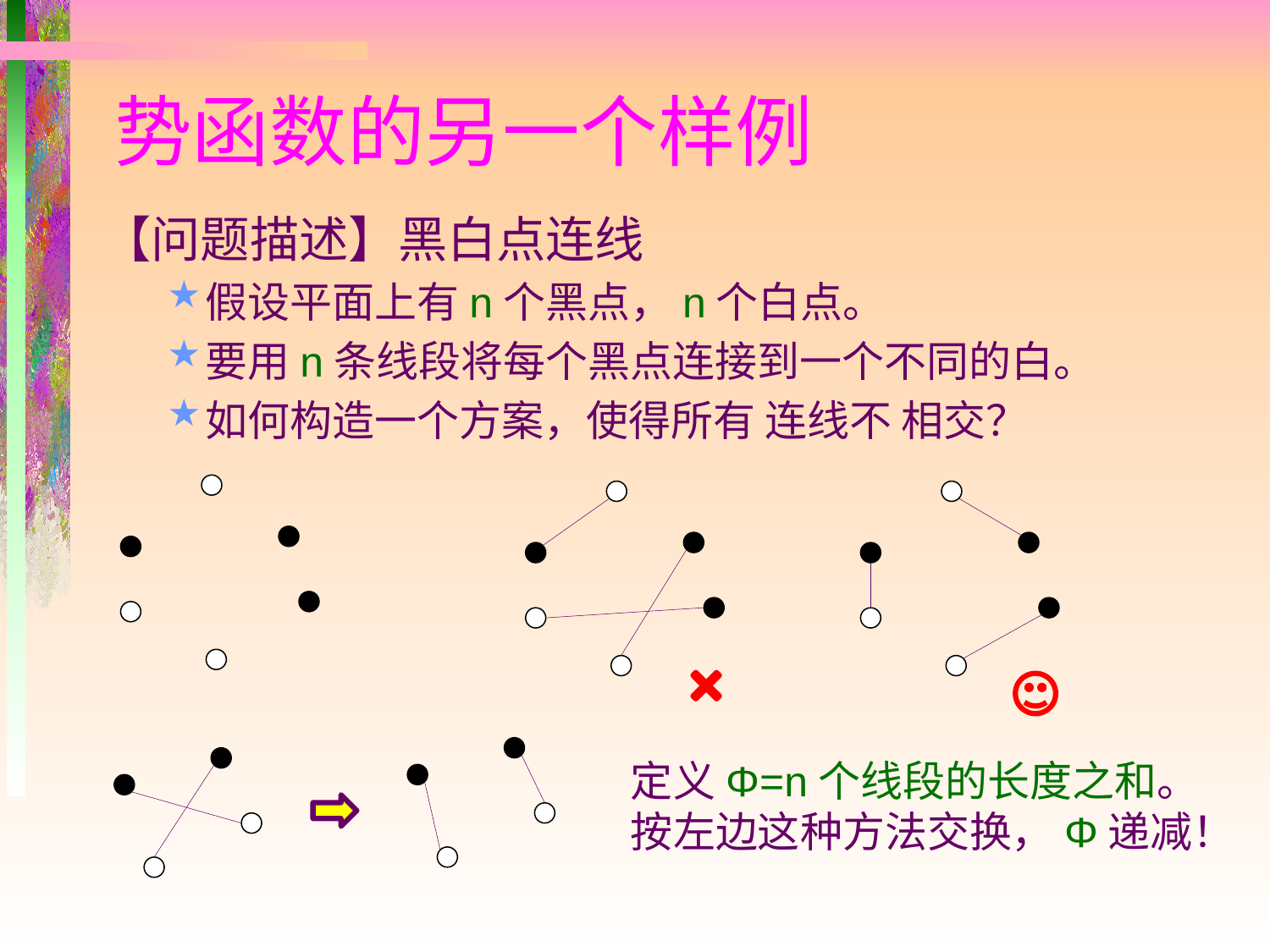

# 势函数的另一个样例
【问题描述】黑白点连线
假设平面上有n个黑点，n个白点。
要用n条线段将每个黑点连接到一个不同的白。
如何构造一个方案，使得所有 连线不 相交？

定义Φ=n个线段的长度之和。
按左边这种方法交换，Φ递减！